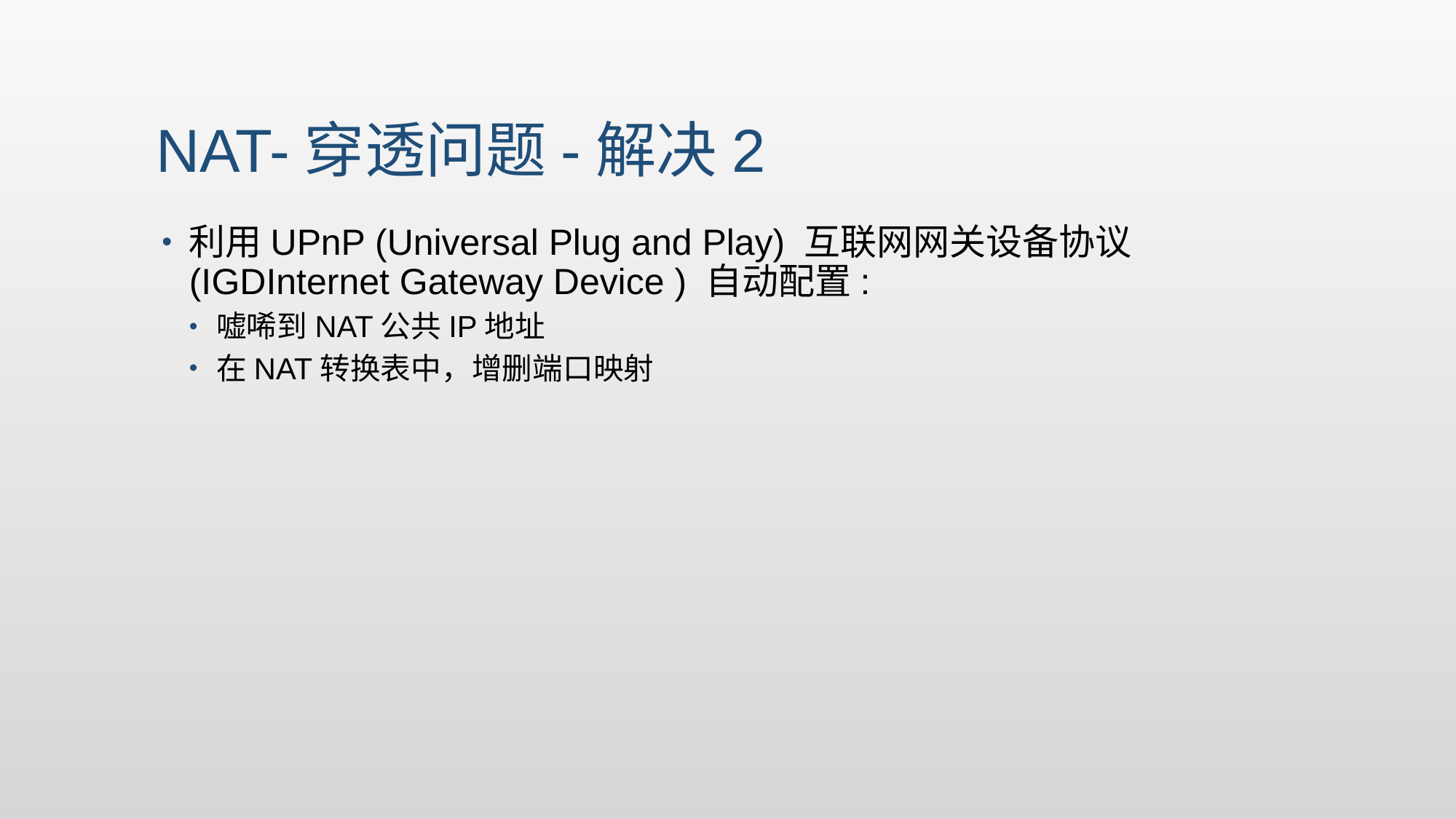

# NAT-穿透问题-解决2
利用UPnP (Universal Plug and Play) 互联网网关设备协议 (IGDInternet Gateway Device ) 自动配置:
嘘唏到NAT公共IP地址
在NAT转换表中，增删端口映射